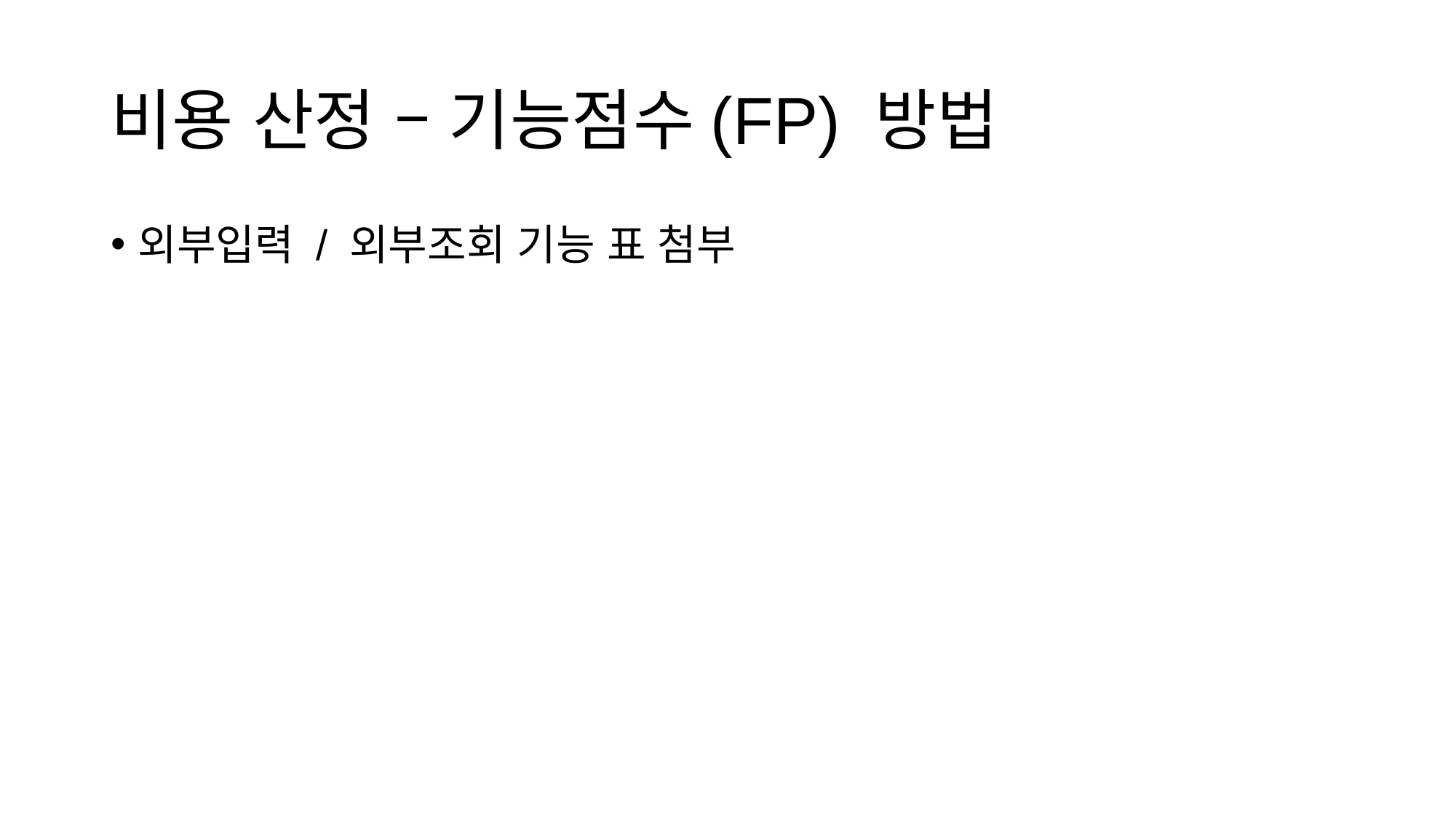

# 비용 산정 – 기능점수(FP) 방법
외부입력 / 외부조회 기능 표 첨부